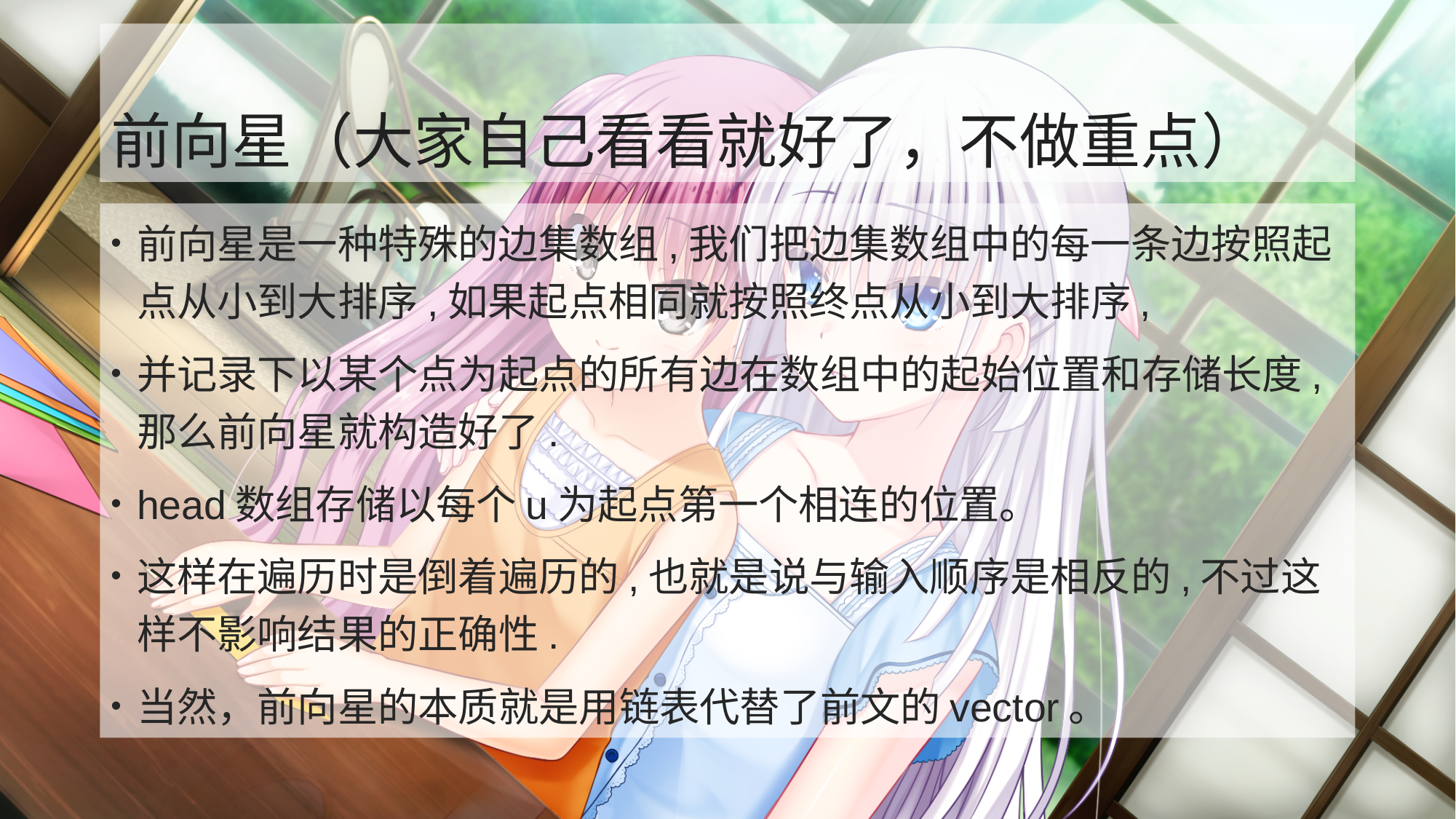

# 前向星（大家自己看看就好了，不做重点）
前向星是一种特殊的边集数组,我们把边集数组中的每一条边按照起点从小到大排序,如果起点相同就按照终点从小到大排序,
并记录下以某个点为起点的所有边在数组中的起始位置和存储长度,那么前向星就构造好了.
head数组存储以每个u为起点第一个相连的位置。
这样在遍历时是倒着遍历的,也就是说与输入顺序是相反的,不过这样不影响结果的正确性.
当然，前向星的本质就是用链表代替了前文的vector。